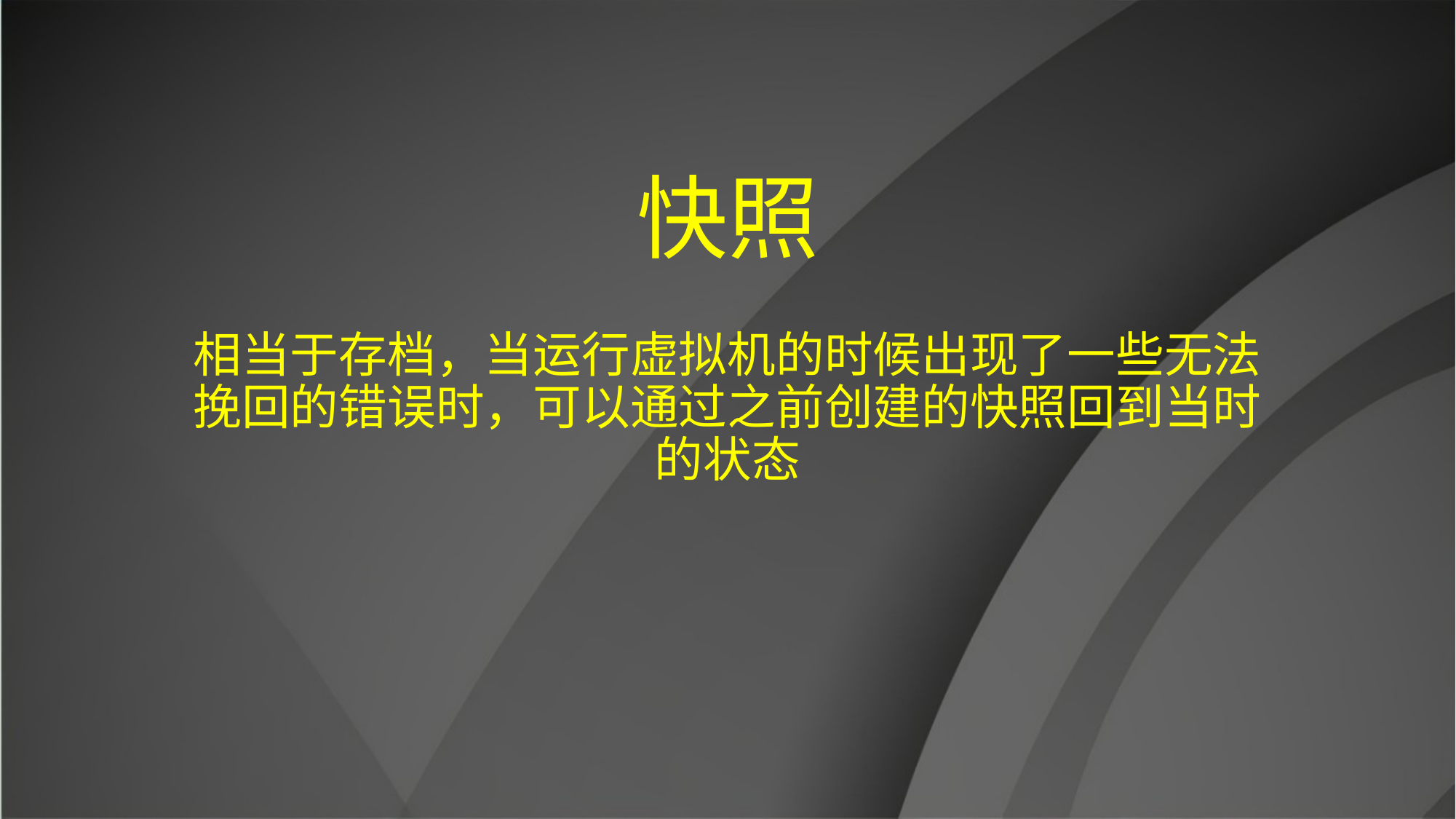

# 快照
相当于存档，当运行虚拟机的时候出现了一些无法挽回的错误时，可以通过之前创建的快照回到当时的状态